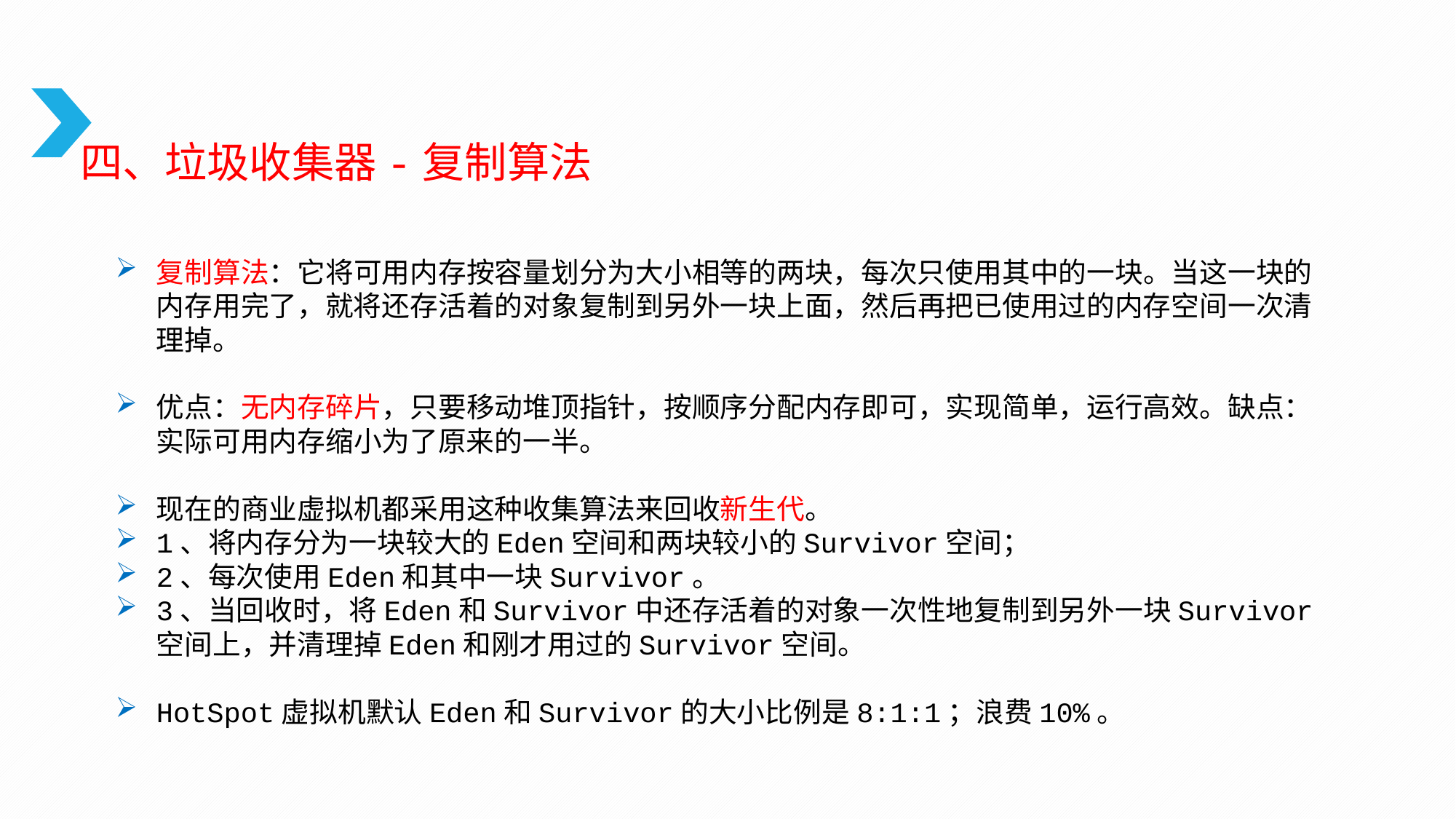

四、垃圾收集器-复制算法
复制算法：它将可用内存按容量划分为大小相等的两块，每次只使用其中的一块。当这一块的内存用完了，就将还存活着的对象复制到另外一块上面，然后再把已使用过的内存空间一次清理掉。

优点：无内存碎片，只要移动堆顶指针，按顺序分配内存即可，实现简单，运行高效。缺点：实际可用内存缩小为了原来的一半。

现在的商业虚拟机都采用这种收集算法来回收新生代。
1、将内存分为一块较大的Eden空间和两块较小的Survivor空间；
2、每次使用Eden和其中一块Survivor。
3、当回收时，将Eden和Survivor中还存活着的对象一次性地复制到另外一块Survivor空间上，并清理掉Eden和刚才用过的Survivor空间。

HotSpot虚拟机默认Eden和Survivor的大小比例是8:1:1；浪费10%。